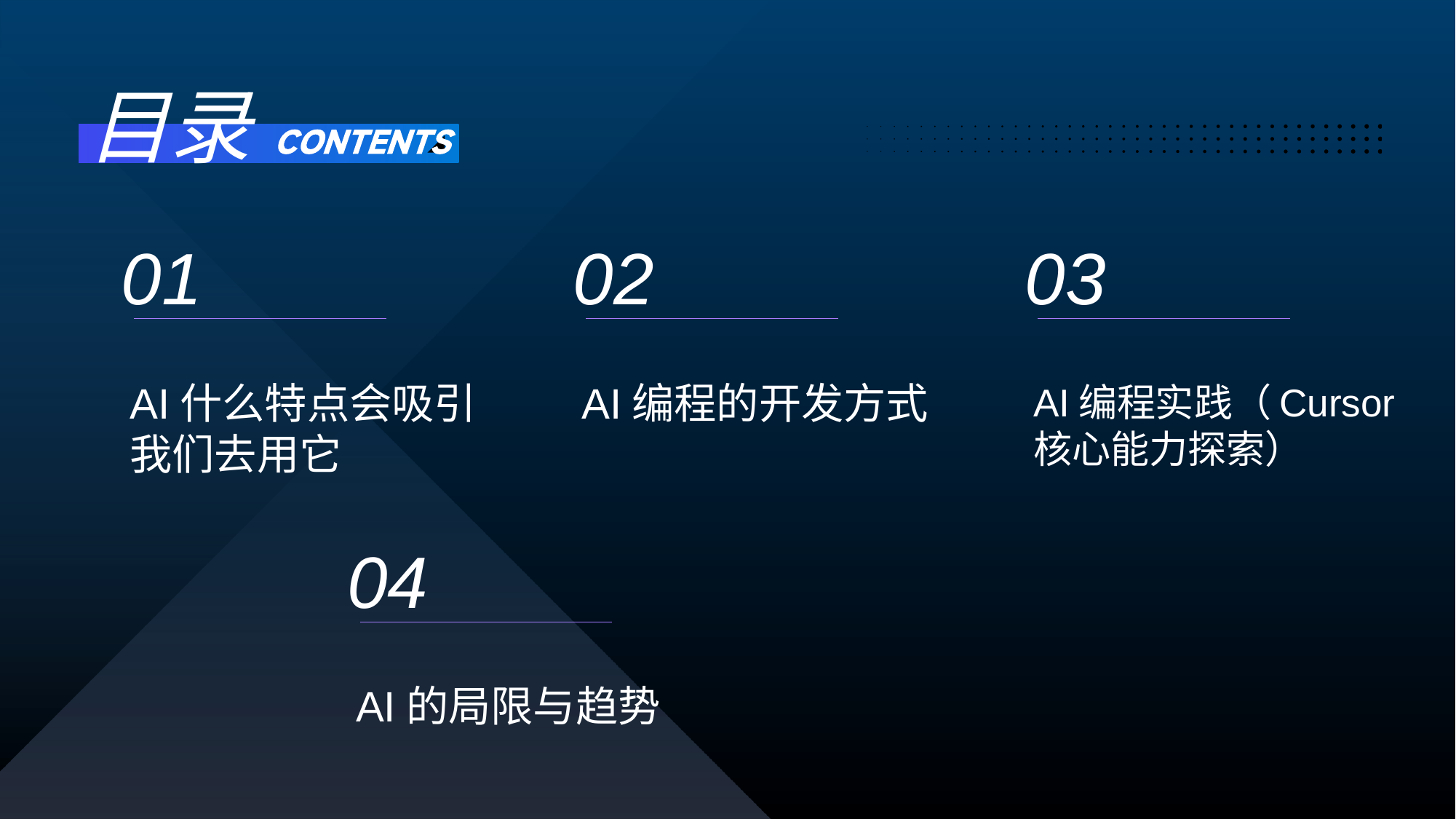

目录

01
02
03

AI什么特点会吸引我们去用它
AI编程的开发方式

AI编程实践（Cursor 核心能力探索）
04
AI的局限与趋势